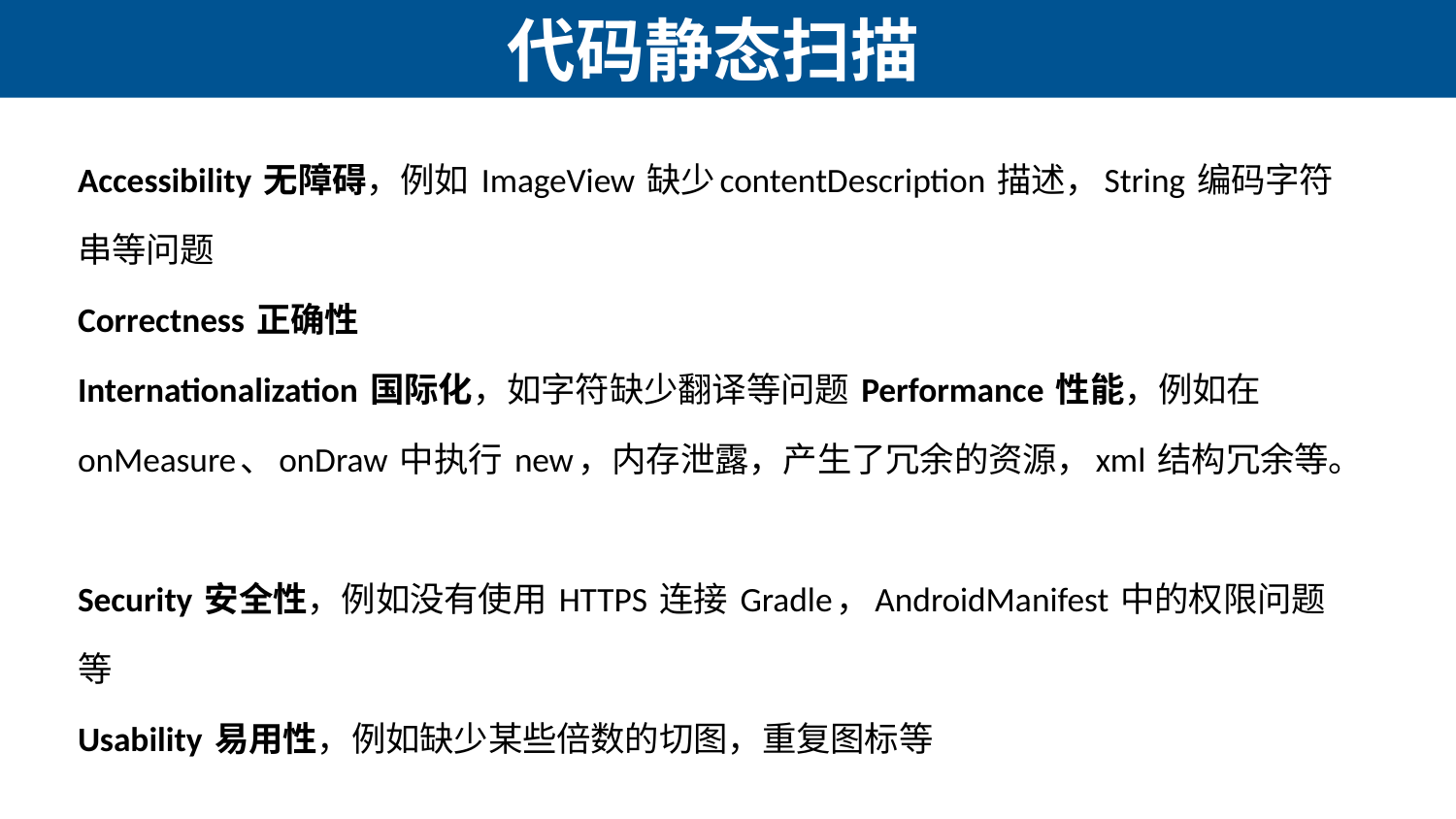

# 代码静态扫描
Accessibility 无障碍，例如 ImageView 缺少contentDescription 描述，String 编码字符串等问题
Correctness 正确性
Internationalization 国际化，如字符缺少翻译等问题 Performance 性能，例如在 onMeasure、onDraw 中执行 new，内存泄露，产生了冗余的资源，xml 结构冗余等。
Security 安全性，例如没有使用 HTTPS 连接 Gradle，AndroidManifest 中的权限问题等
Usability 易用性，例如缺少某些倍数的切图，重复图标等